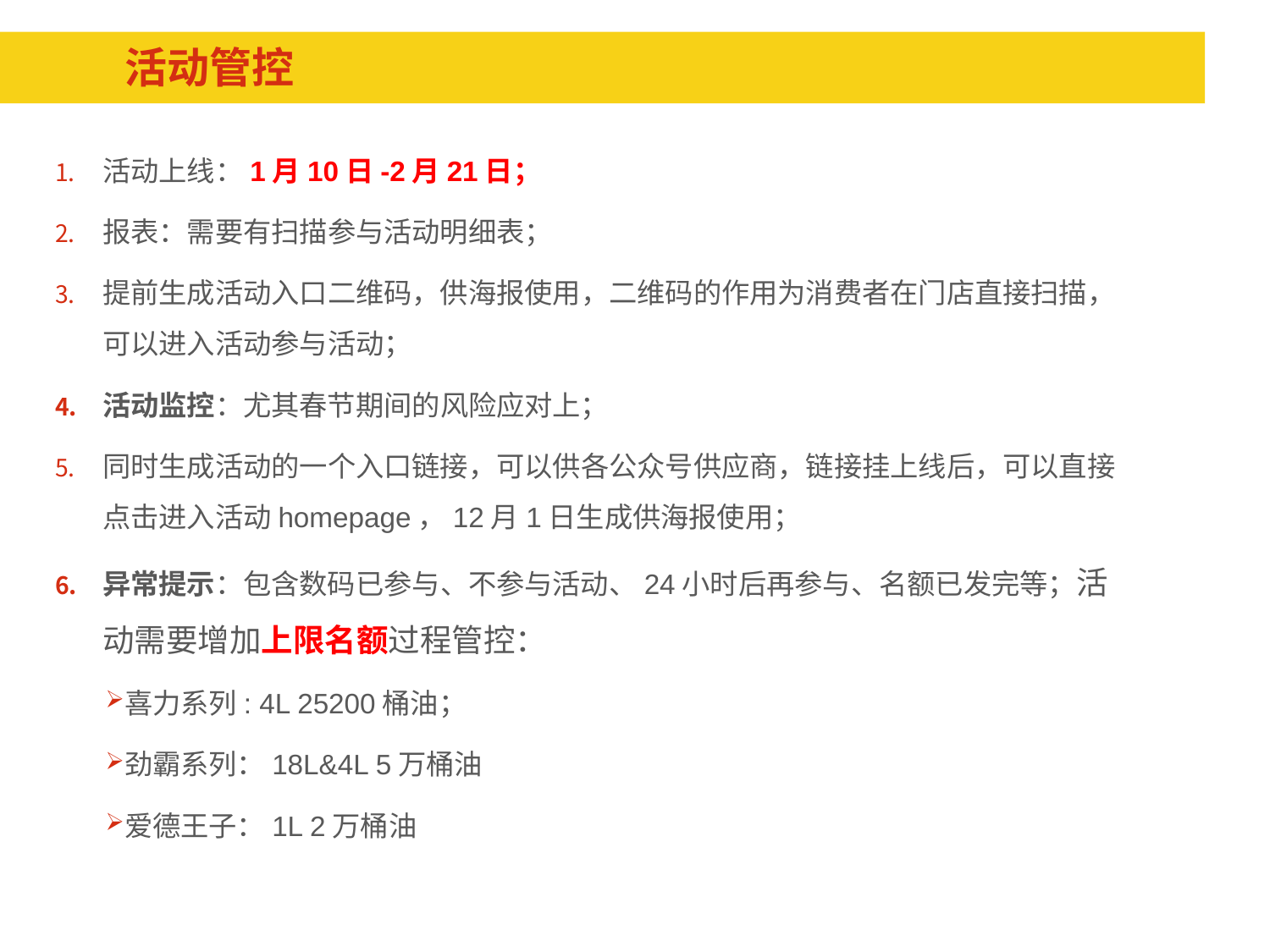

# 活动管控
活动上线：1月10日-2月21日；
报表：需要有扫描参与活动明细表；
提前生成活动入口二维码，供海报使用，二维码的作用为消费者在门店直接扫描，可以进入活动参与活动；
活动监控：尤其春节期间的风险应对上；
同时生成活动的一个入口链接，可以供各公众号供应商，链接挂上线后，可以直接点击进入活动homepage，12月1日生成供海报使用；
异常提示：包含数码已参与、不参与活动、24小时后再参与、名额已发完等；活动需要增加上限名额过程管控：
喜力系列: 4L 25200桶油；
劲霸系列：18L&4L 5万桶油
爱德王子：1L 2万桶油